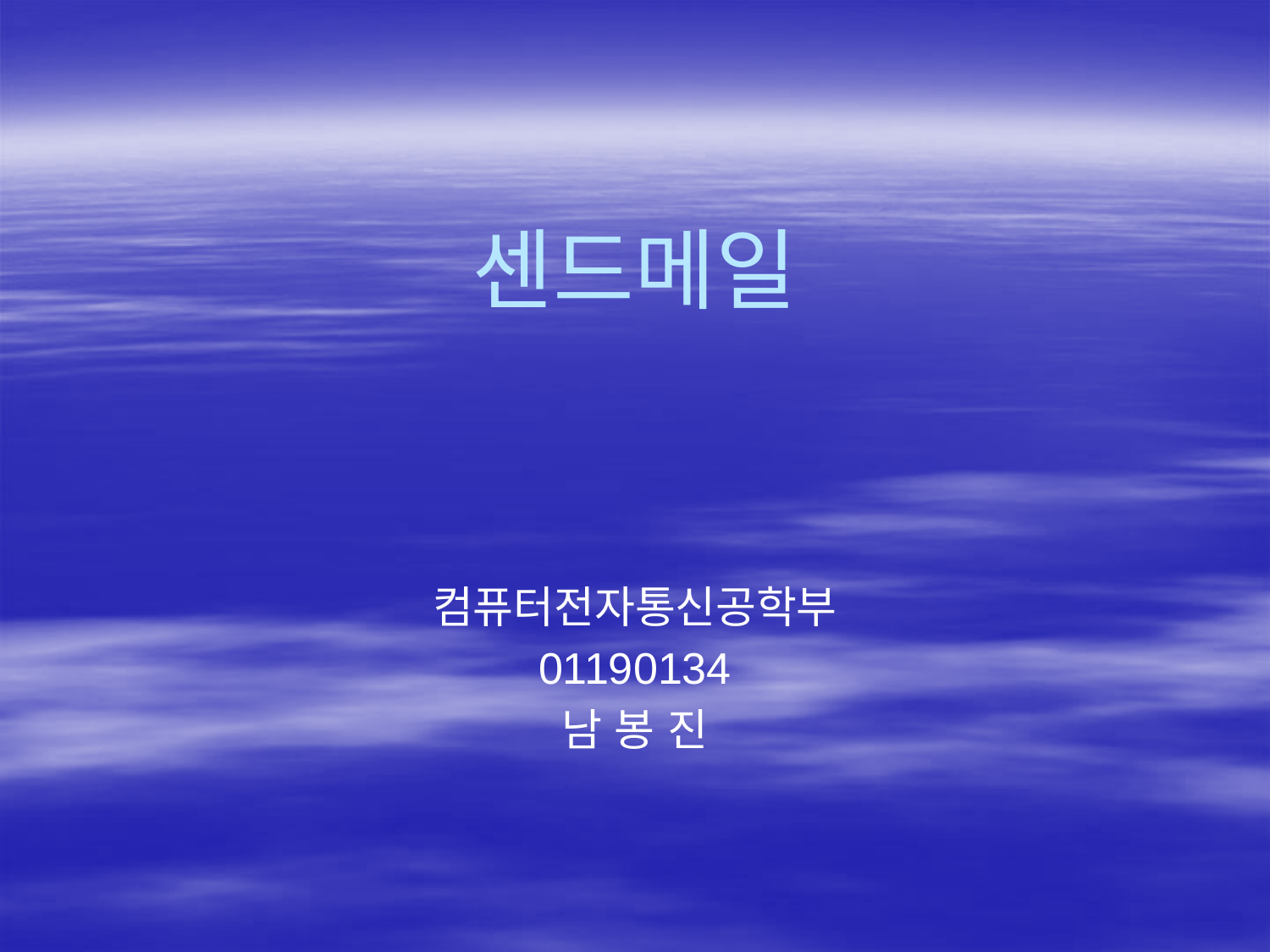

# 센드메일
컴퓨터전자통신공학부
01190134
남 봉 진